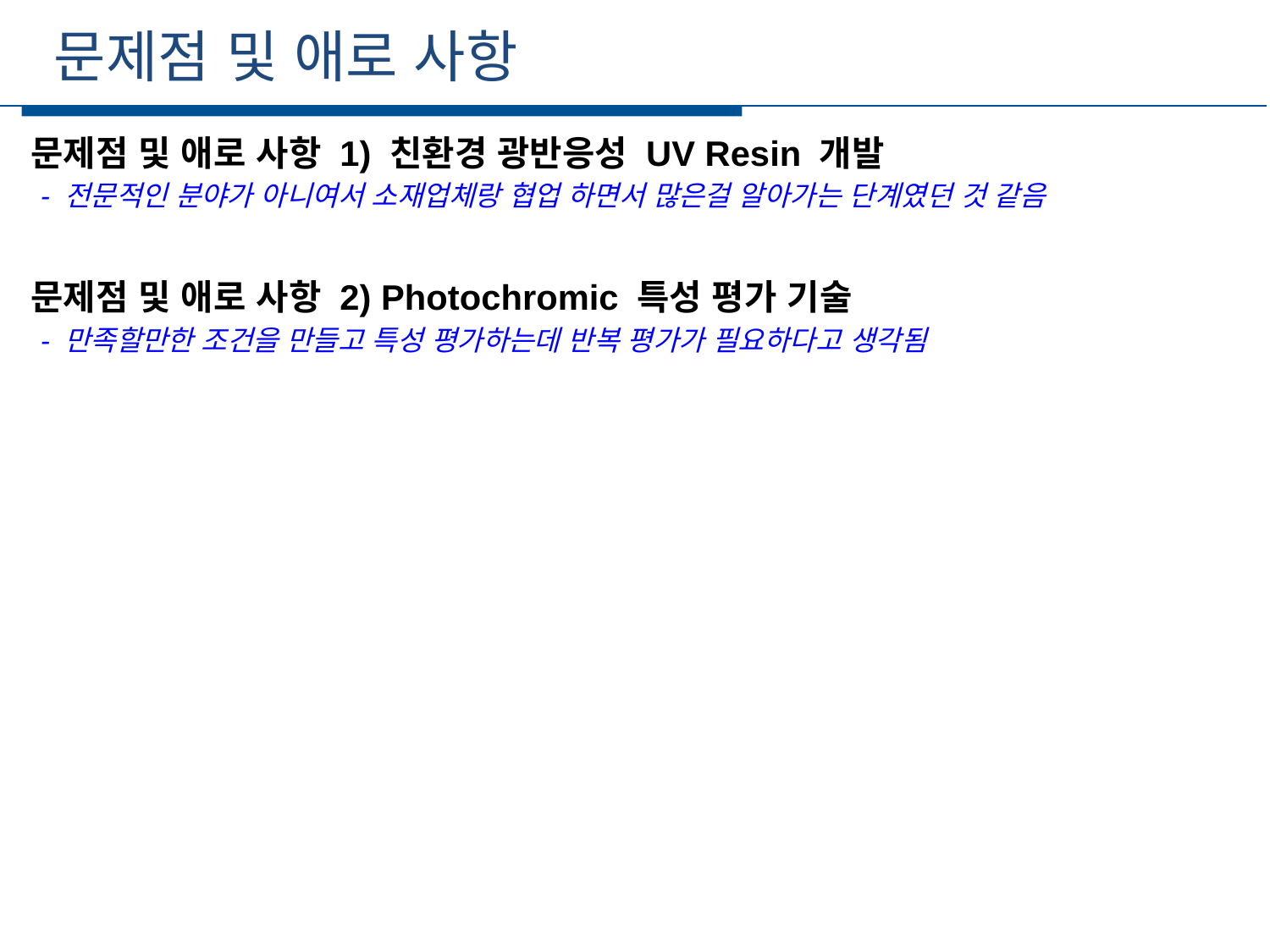

문제점 및 애로 사항
세부일정

문제점 및 애로 사항 1) 친환경 광반응성 UV Resin 개발
 - 전문적인 분야가 아니여서 소재업체랑 협업 하면서 많은걸 알아가는 단계였던 것 같음

문제점 및 애로 사항 2) Photochromic 특성 평가 기술
 - 만족할만한 조건을 만들고 특성 평가하는데 반복 평가가 필요하다고 생각됨